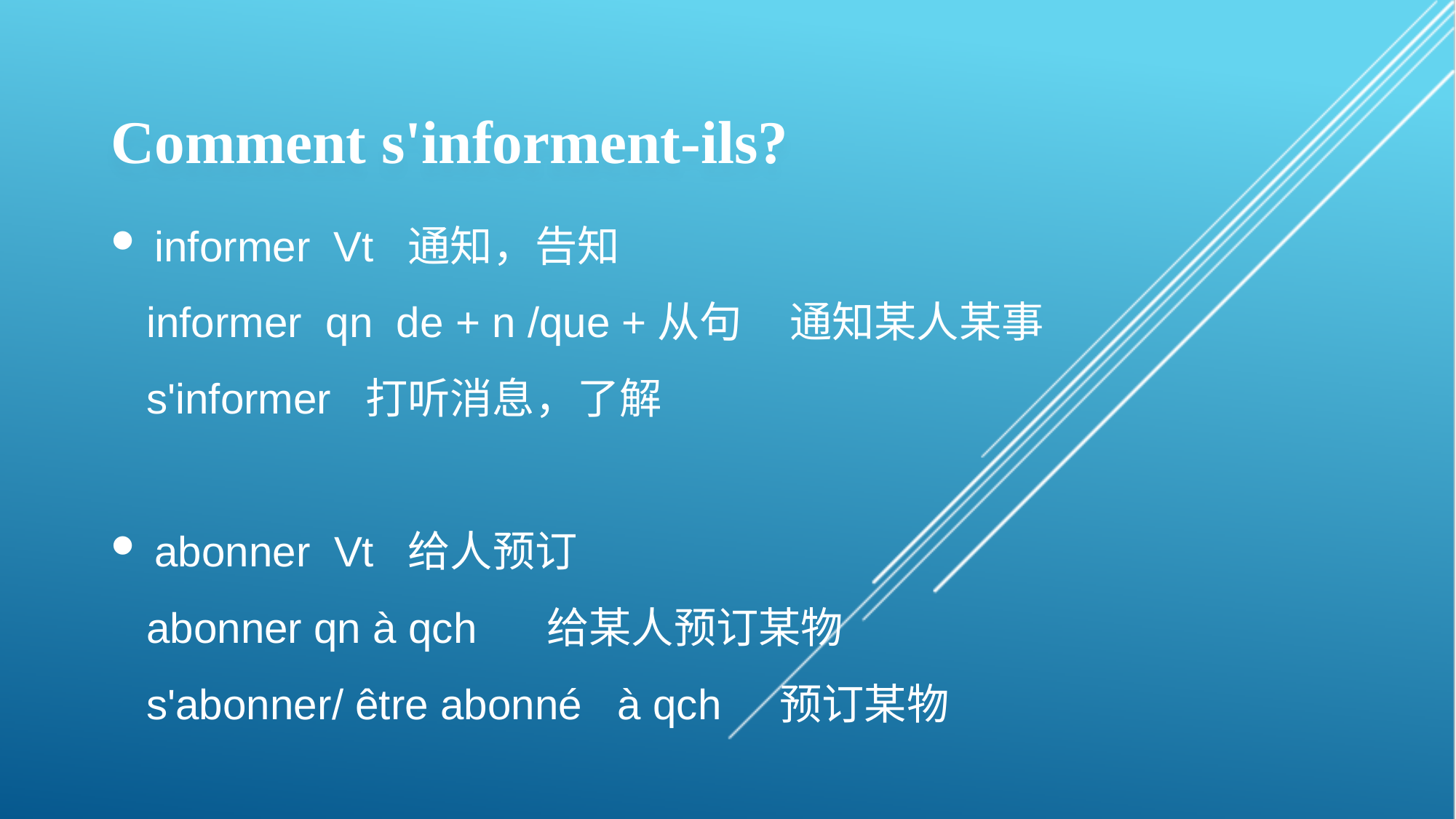

# Comment s'informent-ils?
 informer  Vt  通知，告知
   informer  qn  de + n /que +从句     通知某人某事
   s'informer  打听消息，了解

 abonner  Vt  给人预订
   abonner qn à qch     给某人预订某物
   s'abonner/ être abonné   à qch    预订某物